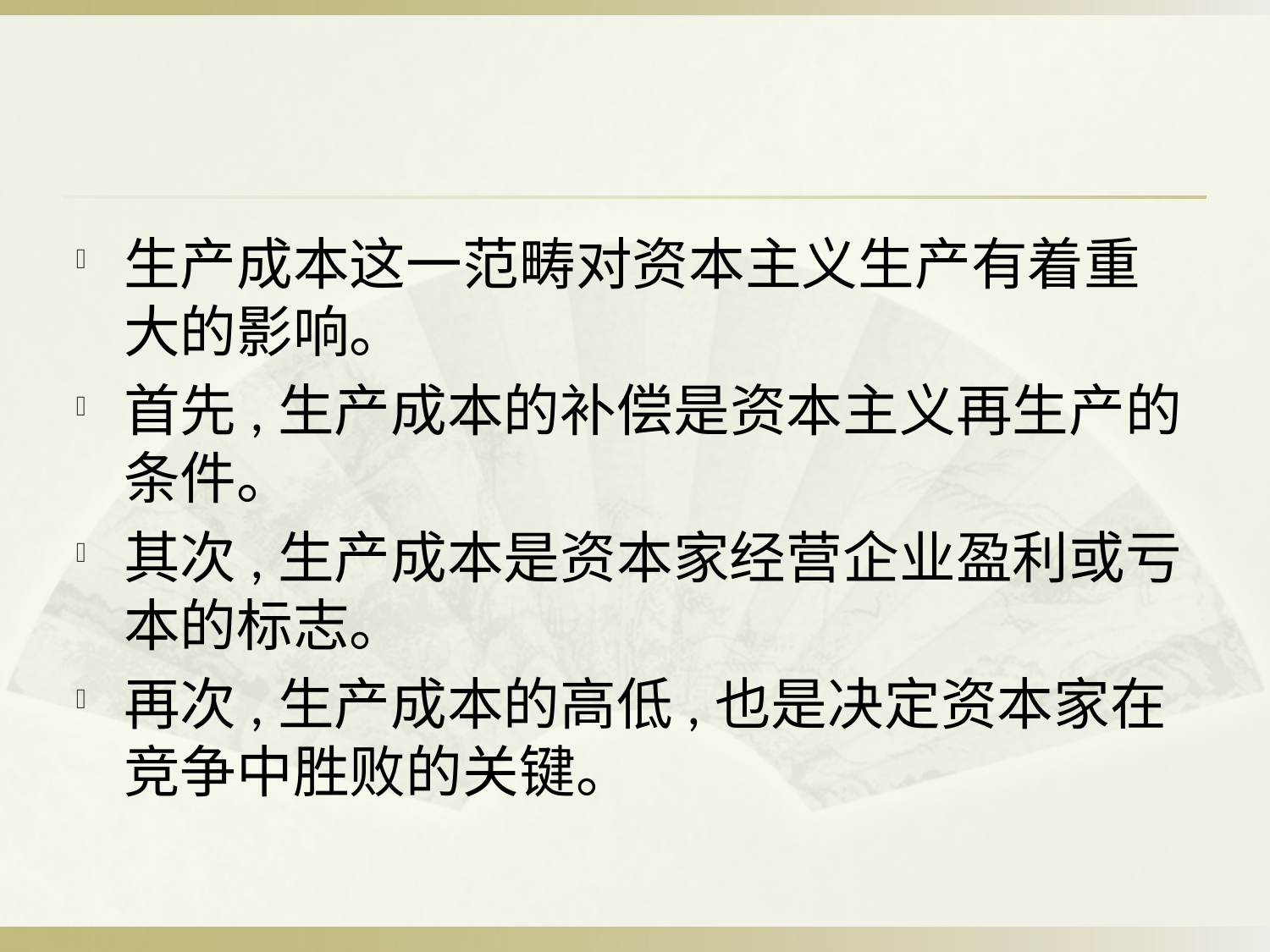

#
生产成本这一范畴对资本主义生产有着重大的影响。
首先,生产成本的补偿是资本主义再生产的条件。
其次,生产成本是资本家经营企业盈利或亏本的标志。
再次,生产成本的高低,也是决定资本家在竞争中胜败的关键。